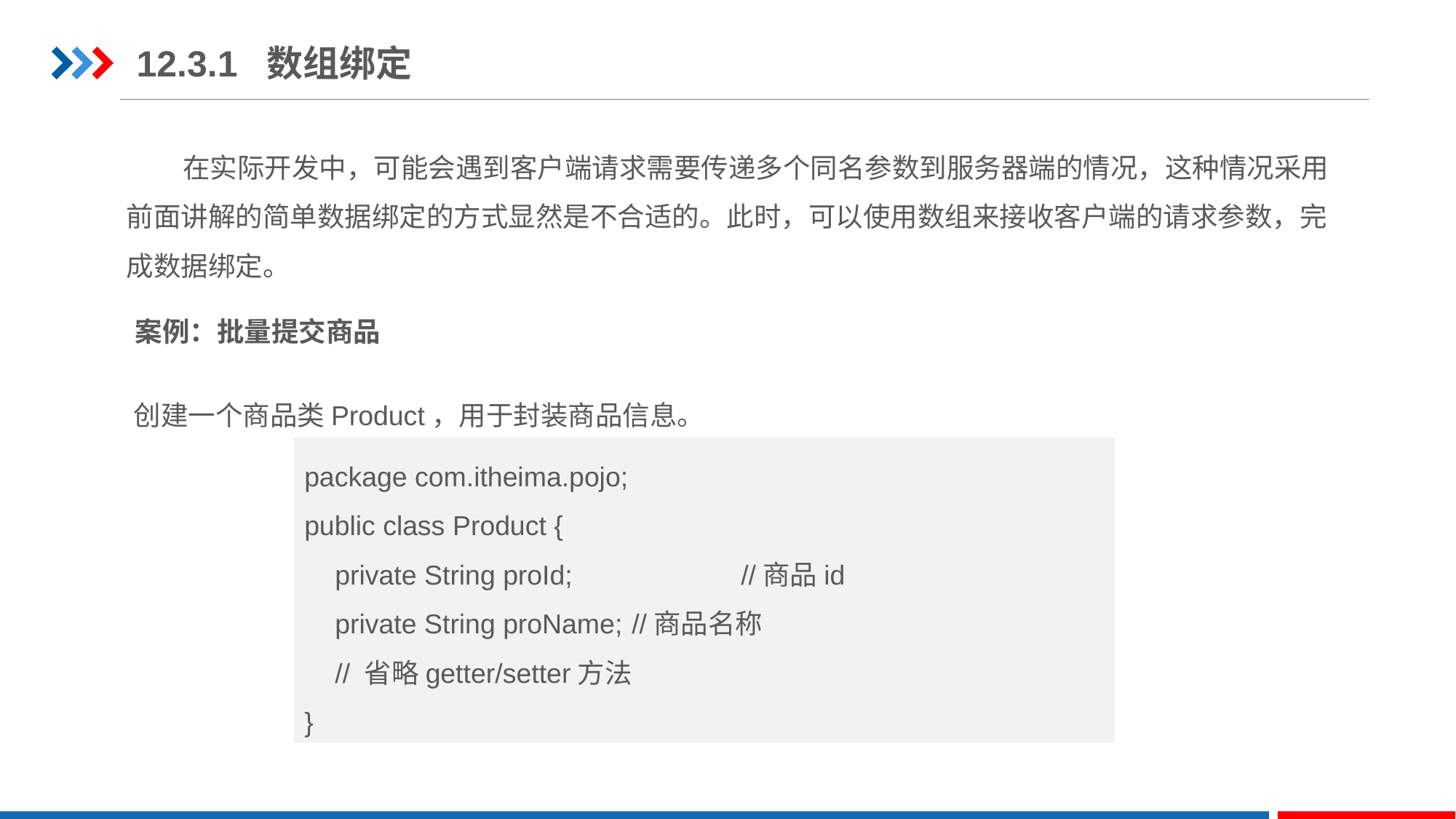

12.3.1  数组绑定
        在实际开发中，可能会遇到客户端请求需要传递多个同名参数到服务器端的情况，这种情况采用前面讲解的简单数据绑定的方式显然是不合适的。此时，可以使用数组来接收客户端的请求参数，完成数据绑定。
案例：批量提交商品
创建一个商品类Product，用于封装商品信息。
package com.itheima.pojo;
public class Product {
    private String proId;		//商品id
    private String proName;	//商品名称
    // 省略getter/setter方法
}